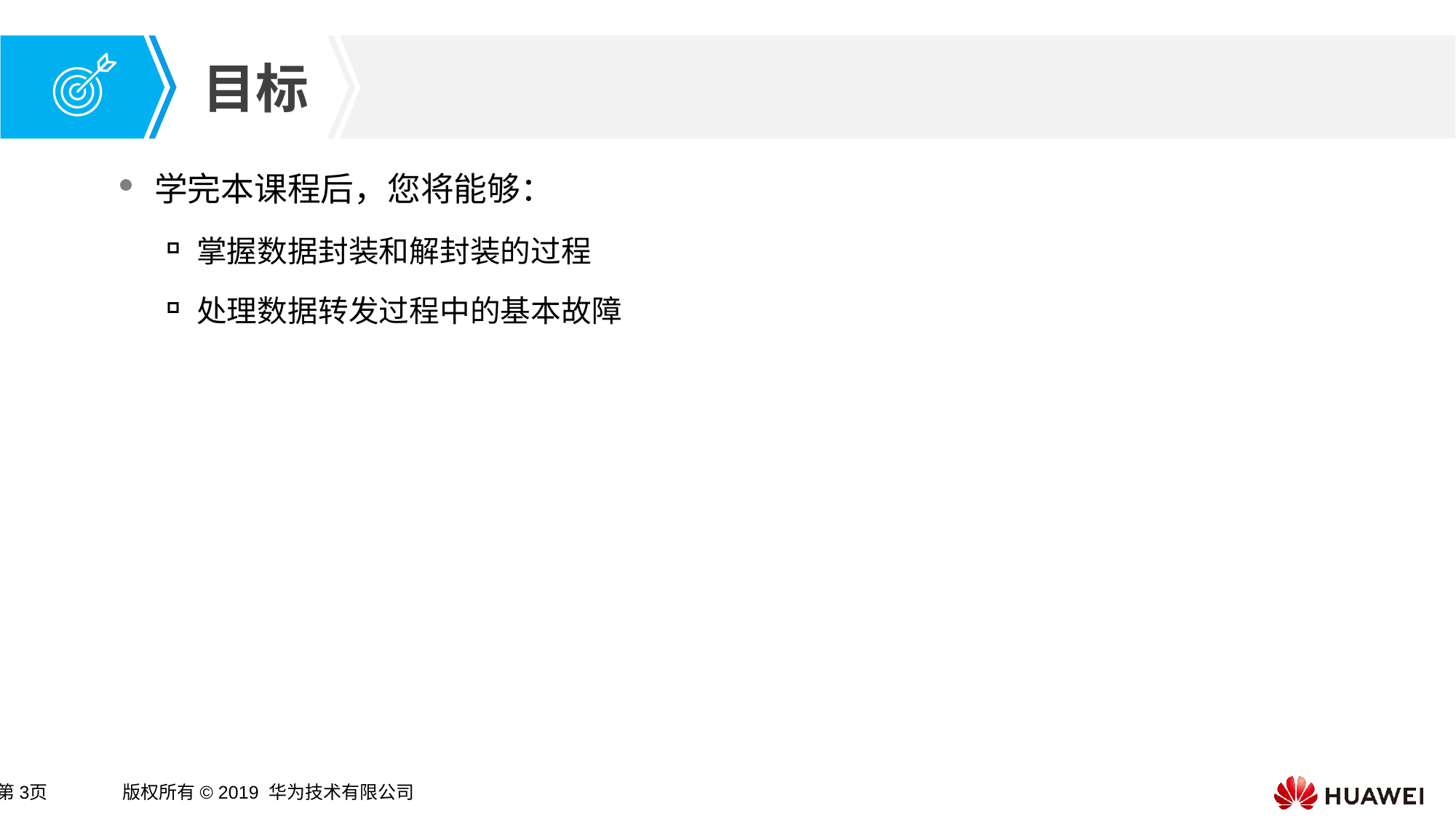

学完本课程后，您将能够：
掌握数据封装和解封装的过程
处理数据转发过程中的基本故障